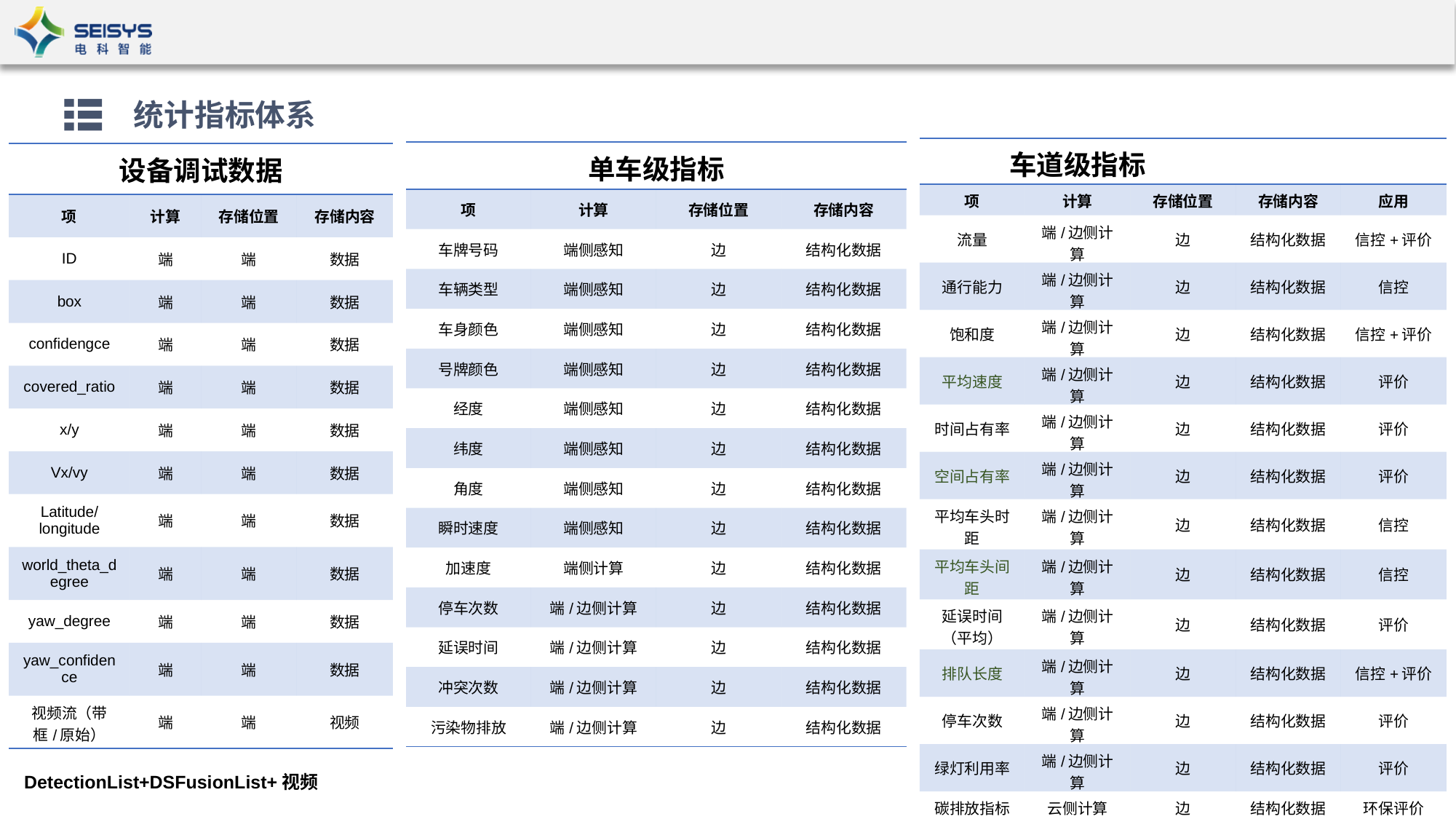

统计指标体系
| 车道级指标 |  |  |  |  |
| --- | --- | --- | --- | --- |
| 项 | 计算 | 存储位置 | 存储内容 | 应用 |
| 流量 | 端/边侧计算 | 边 | 结构化数据 | 信控+评价 |
| 通行能力 | 端/边侧计算 | 边 | 结构化数据 | 信控 |
| 饱和度 | 端/边侧计算 | 边 | 结构化数据 | 信控+评价 |
| 平均速度 | 端/边侧计算 | 边 | 结构化数据 | 评价 |
| 时间占有率 | 端/边侧计算 | 边 | 结构化数据 | 评价 |
| 空间占有率 | 端/边侧计算 | 边 | 结构化数据 | 评价 |
| 平均车头时距 | 端/边侧计算 | 边 | 结构化数据 | 信控 |
| 平均车头间距 | 端/边侧计算 | 边 | 结构化数据 | 信控 |
| 延误时间（平均） | 端/边侧计算 | 边 | 结构化数据 | 评价 |
| 排队长度 | 端/边侧计算 | 边 | 结构化数据 | 信控+评价 |
| 停车次数 | 端/边侧计算 | 边 | 结构化数据 | 评价 |
| 绿灯利用率 | 端/边侧计算 | 边 | 结构化数据 | 评价 |
| 碳排放指标 | 云侧计算 | 边 | 结构化数据 | 环保评价 |
| 大车比例 | 端/边侧计算 | 边 | 结构化数据 | 评价 |
| 车型流量 | 端/边侧计算 | 边 | 结构化数据 | 评价 |
| 单车级指标 |  |  |  |
| --- | --- | --- | --- |
| 项 | 计算 | 存储位置 | 存储内容 |
| 车牌号码 | 端侧感知 | 边 | 结构化数据 |
| 车辆类型 | 端侧感知 | 边 | 结构化数据 |
| 车身颜色 | 端侧感知 | 边 | 结构化数据 |
| 号牌颜色 | 端侧感知 | 边 | 结构化数据 |
| 经度 | 端侧感知 | 边 | 结构化数据 |
| 纬度 | 端侧感知 | 边 | 结构化数据 |
| 角度 | 端侧感知 | 边 | 结构化数据 |
| 瞬时速度 | 端侧感知 | 边 | 结构化数据 |
| 加速度 | 端侧计算 | 边 | 结构化数据 |
| 停车次数 | 端/边侧计算 | 边 | 结构化数据 |
| 延误时间 | 端/边侧计算 | 边 | 结构化数据 |
| 冲突次数 | 端/边侧计算 | 边 | 结构化数据 |
| 污染物排放 | 端/边侧计算 | 边 | 结构化数据 |
| 设备调试数据 |  |  |  |
| --- | --- | --- | --- |
| 项 | 计算 | 存储位置 | 存储内容 |
| ID | 端 | 端 | 数据 |
| box | 端 | 端 | 数据 |
| confidengce | 端 | 端 | 数据 |
| covered\_ratio | 端 | 端 | 数据 |
| x/y | 端 | 端 | 数据 |
| Vx/vy | 端 | 端 | 数据 |
| Latitude/longitude | 端 | 端 | 数据 |
| world\_theta\_degree | 端 | 端 | 数据 |
| yaw\_degree | 端 | 端 | 数据 |
| yaw\_confidence | 端 | 端 | 数据 |
| 视频流（带框/原始） | 端 | 端 | 视频 |
DetectionList+DSFusionList+视频